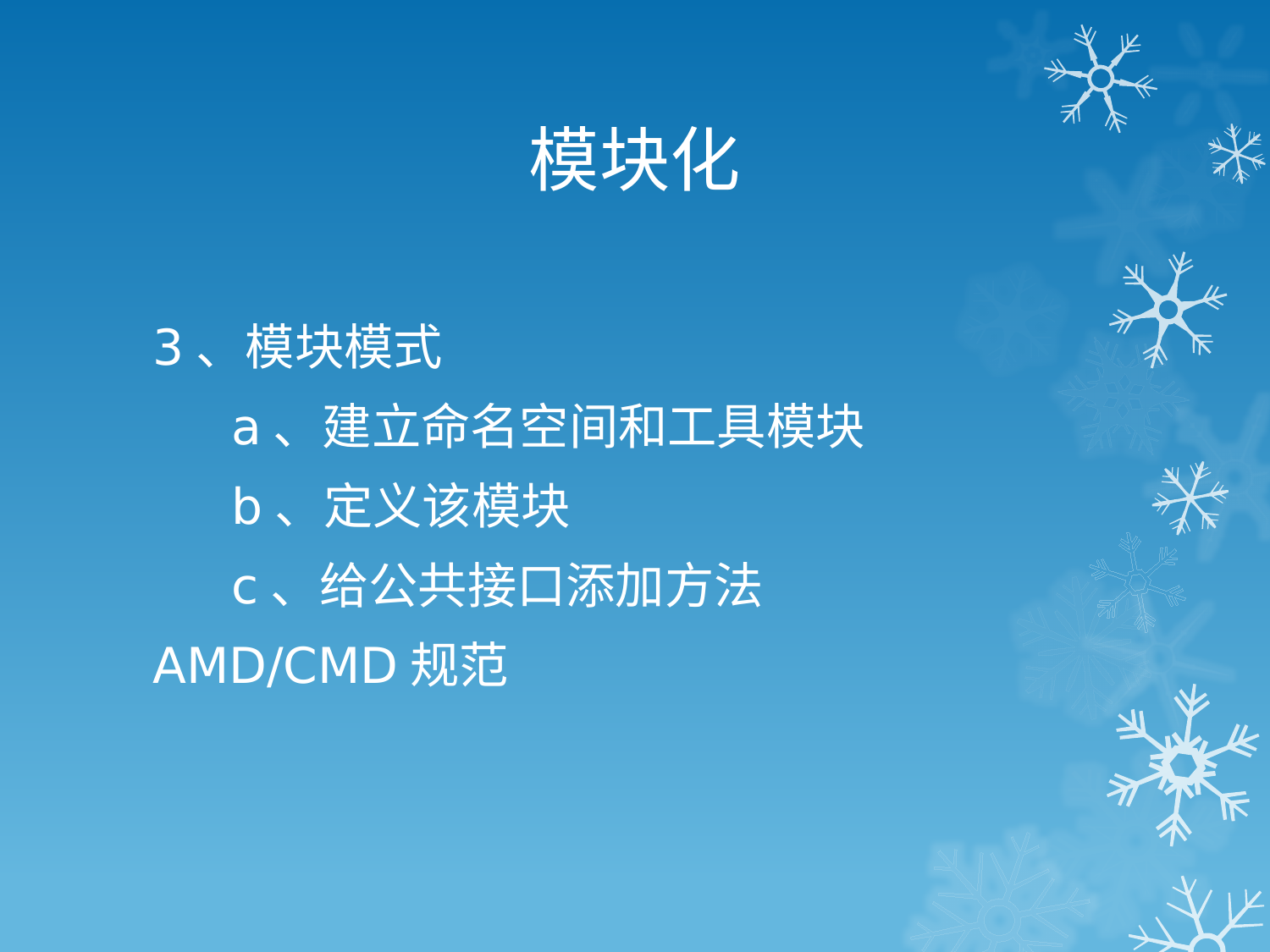

# 模块化
3、模块模式
     a、建立命名空间和工具模块
     b、定义该模块
     c、给公共接口添加方法
AMD/CMD规范